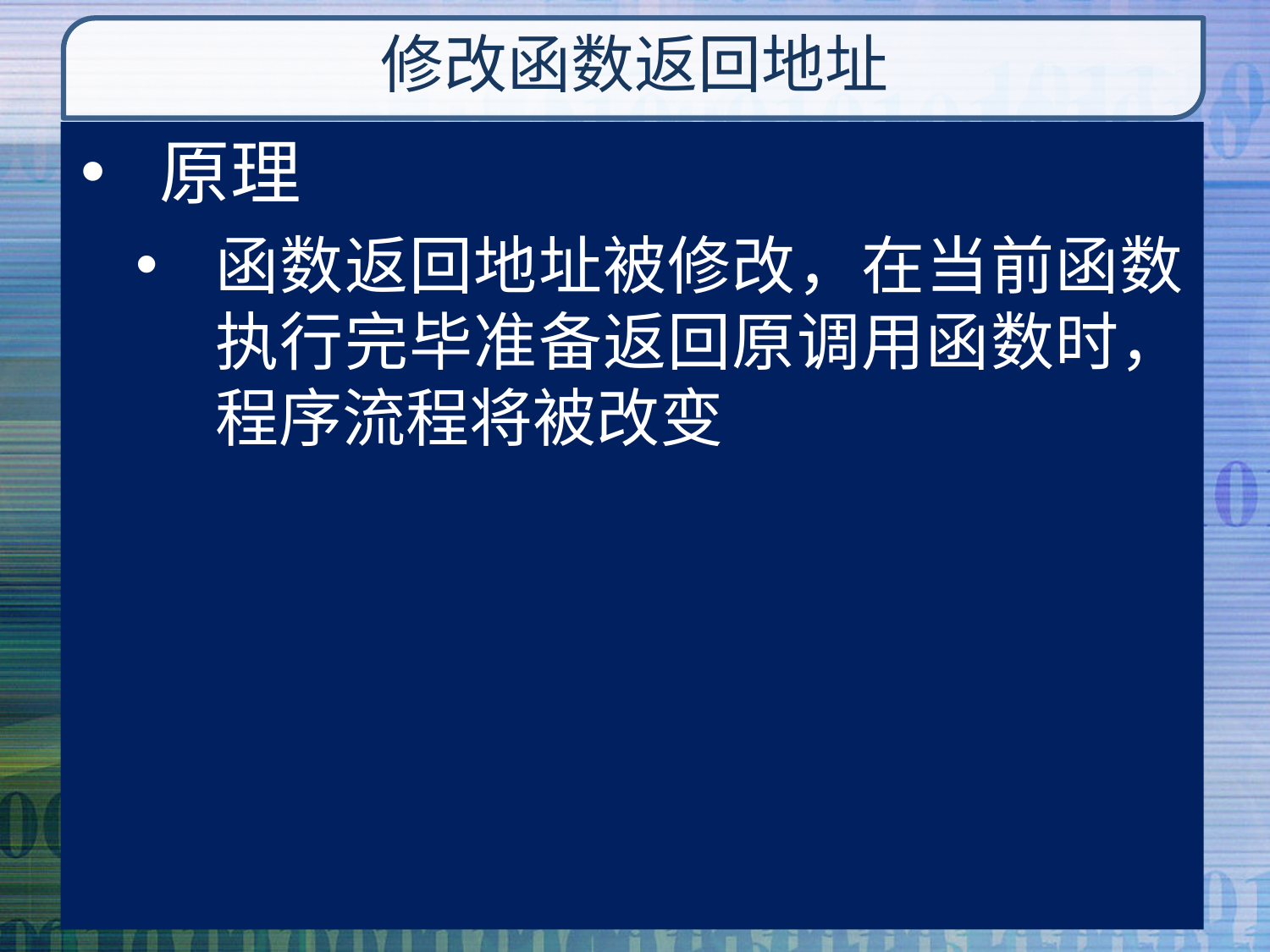

# 修改函数返回地址
原理
函数返回地址被修改，在当前函数执行完毕准备返回原调用函数时，程序流程将被改变